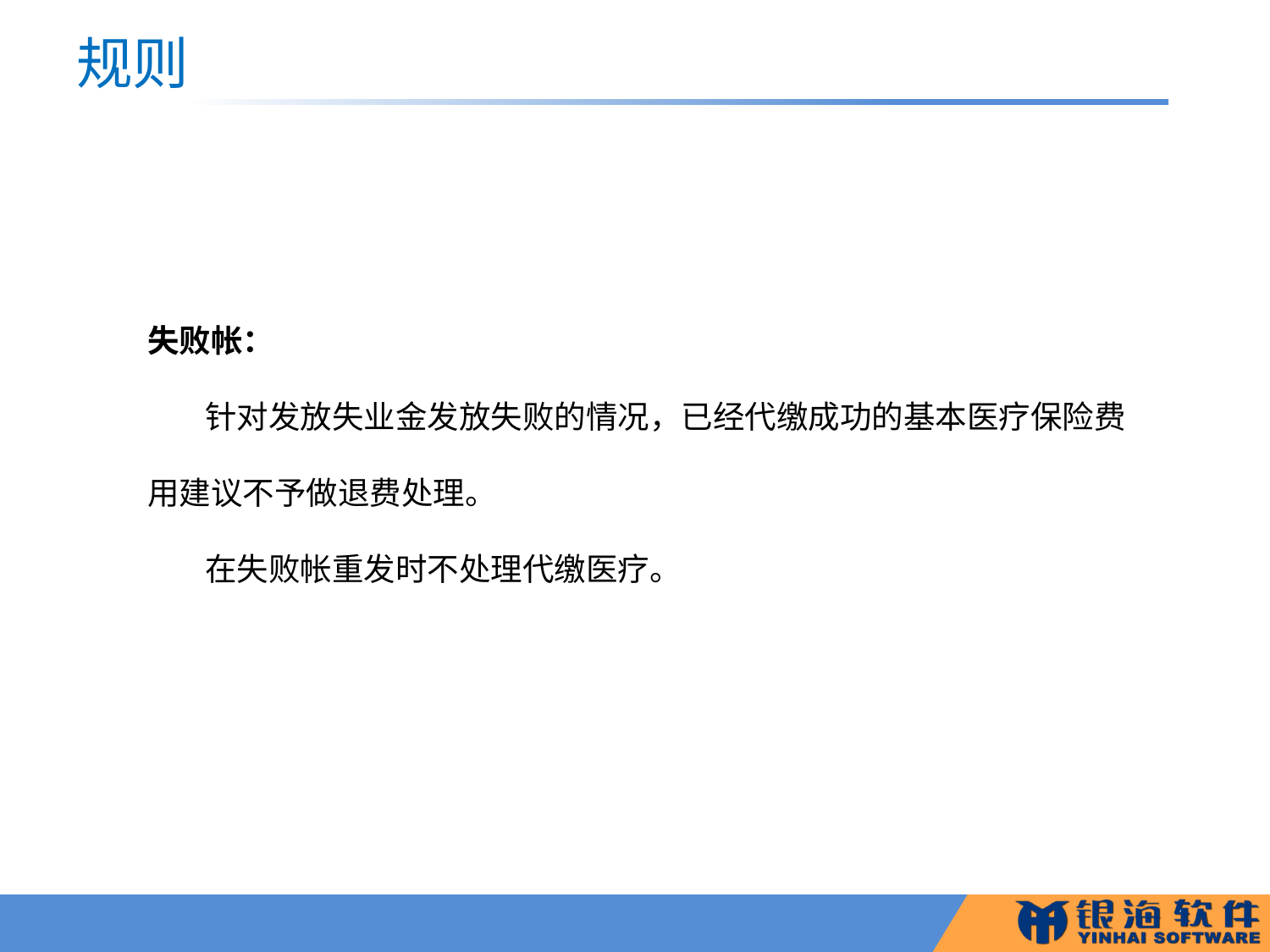

# 规则
失败帐：
       针对发放失业金发放失败的情况，已经代缴成功的基本医疗保险费用建议不予做退费处理。
       在失败帐重发时不处理代缴医疗。